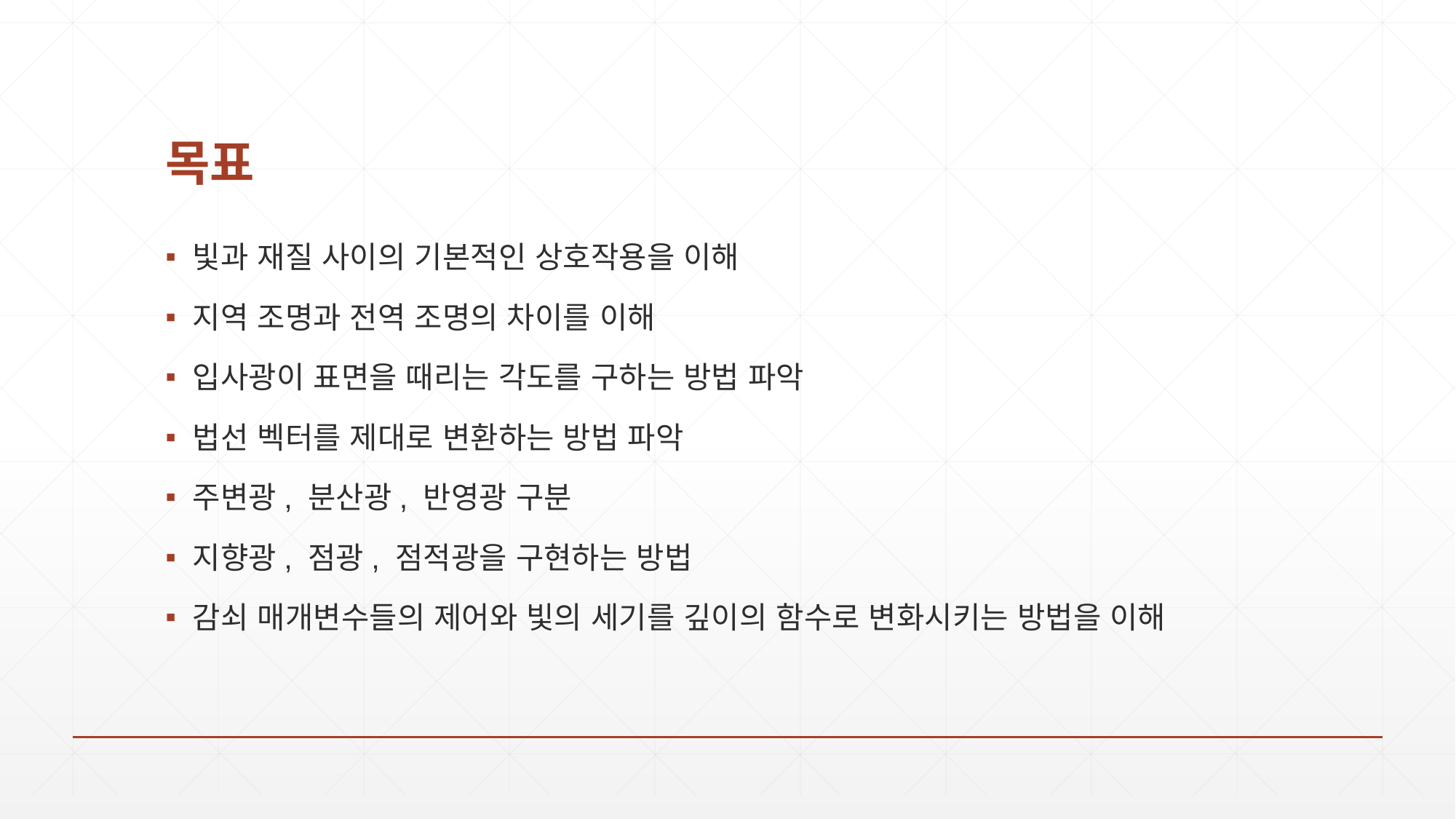

# 목표
빛과 재질 사이의 기본적인 상호작용을 이해
지역 조명과 전역 조명의 차이를 이해
입사광이 표면을 때리는 각도를 구하는 방법 파악
법선 벡터를 제대로 변환하는 방법 파악
주변광, 분산광, 반영광 구분
지향광, 점광, 점적광을 구현하는 방법
감쇠 매개변수들의 제어와 빛의 세기를 깊이의 함수로 변화시키는 방법을 이해